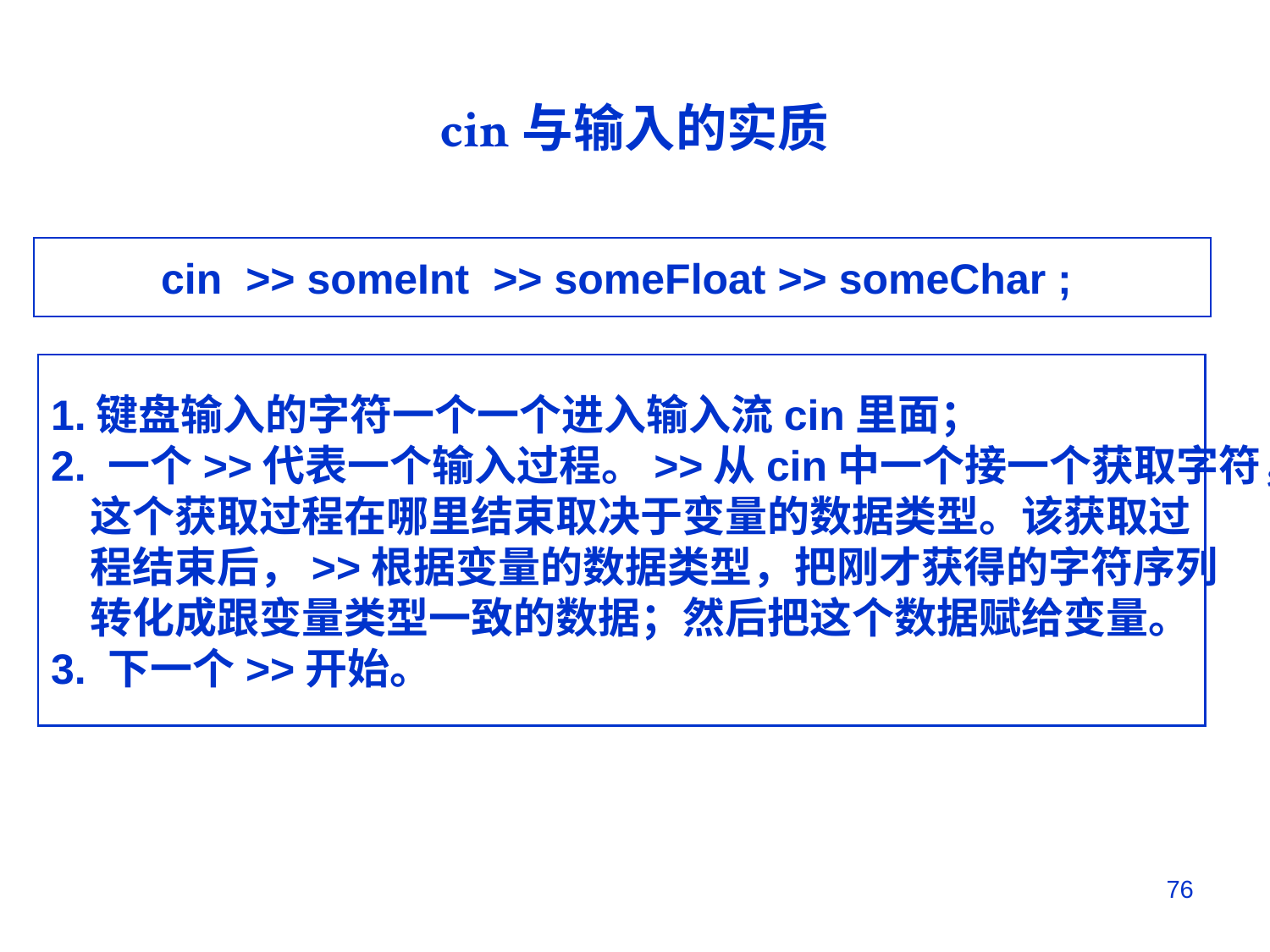

cin与输入的实质
cin  >> someInt  >> someFloat >> someChar ;
1.键盘输入的字符一个一个进入输入流cin里面；
2. 一个>>代表一个输入过程。>>从cin中一个接一个获取字符，
   这个获取过程在哪里结束取决于变量的数据类型。该获取过
   程结束后，>>根据变量的数据类型，把刚才获得的字符序列
   转化成跟变量类型一致的数据；然后把这个数据赋给变量。
3. 下一个>>开始。
76